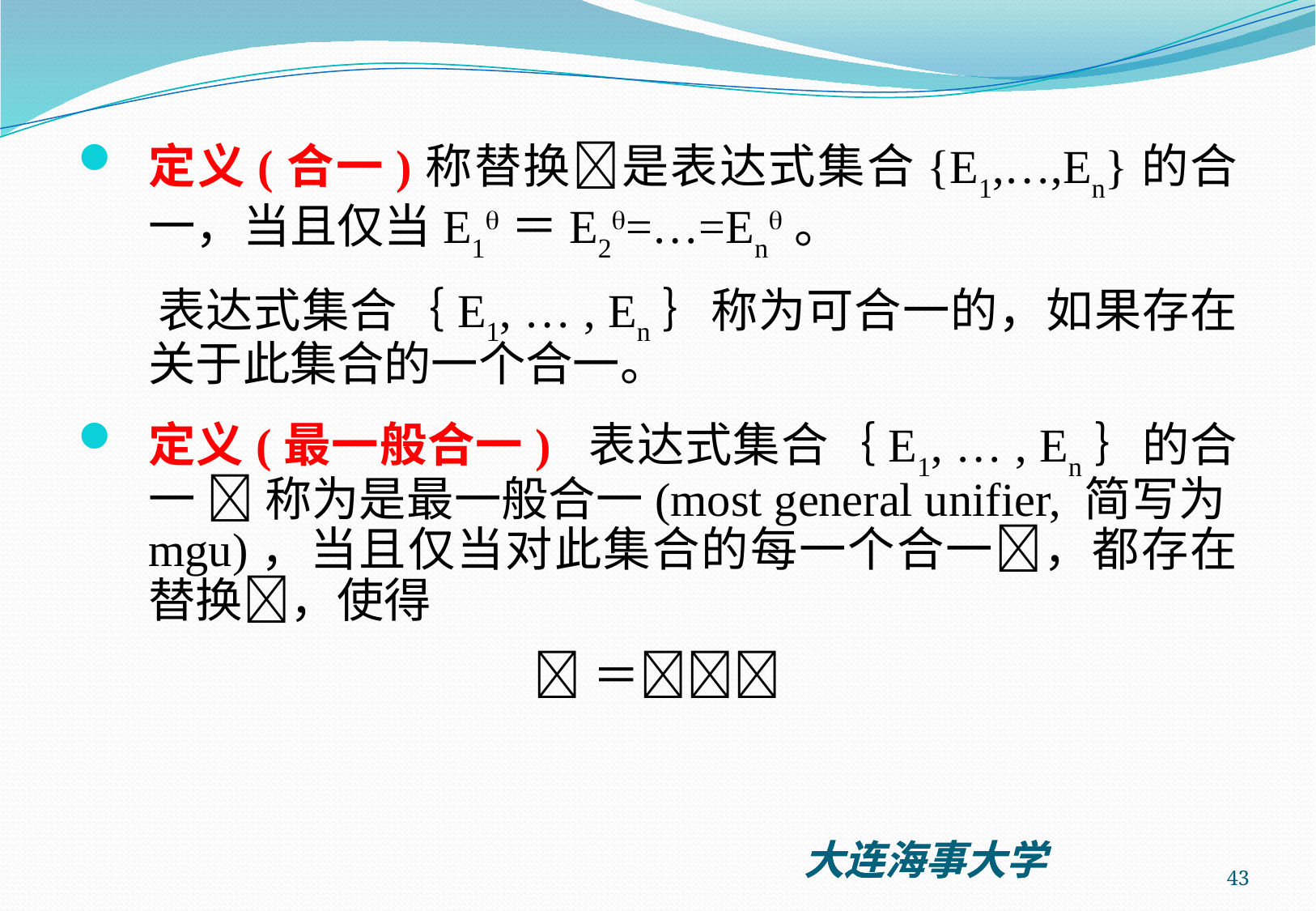

定义(合一)称替换θ是表达式集合{E1,…,En}的合一，当且仅当E1θ＝E2θ=…=Enθ。
      表达式集合｛E1, … , En｝称为可合一的，如果存在关于此集合的一个合一。
定义(最一般合一)  表达式集合｛E1, … , En｝的合一 σ 称为是最一般合一(most general unifier, 简写为mgu)，当且仅当对此集合的每一个合一θ，都存在替换λ，使得
θ＝σ⋅λ

43